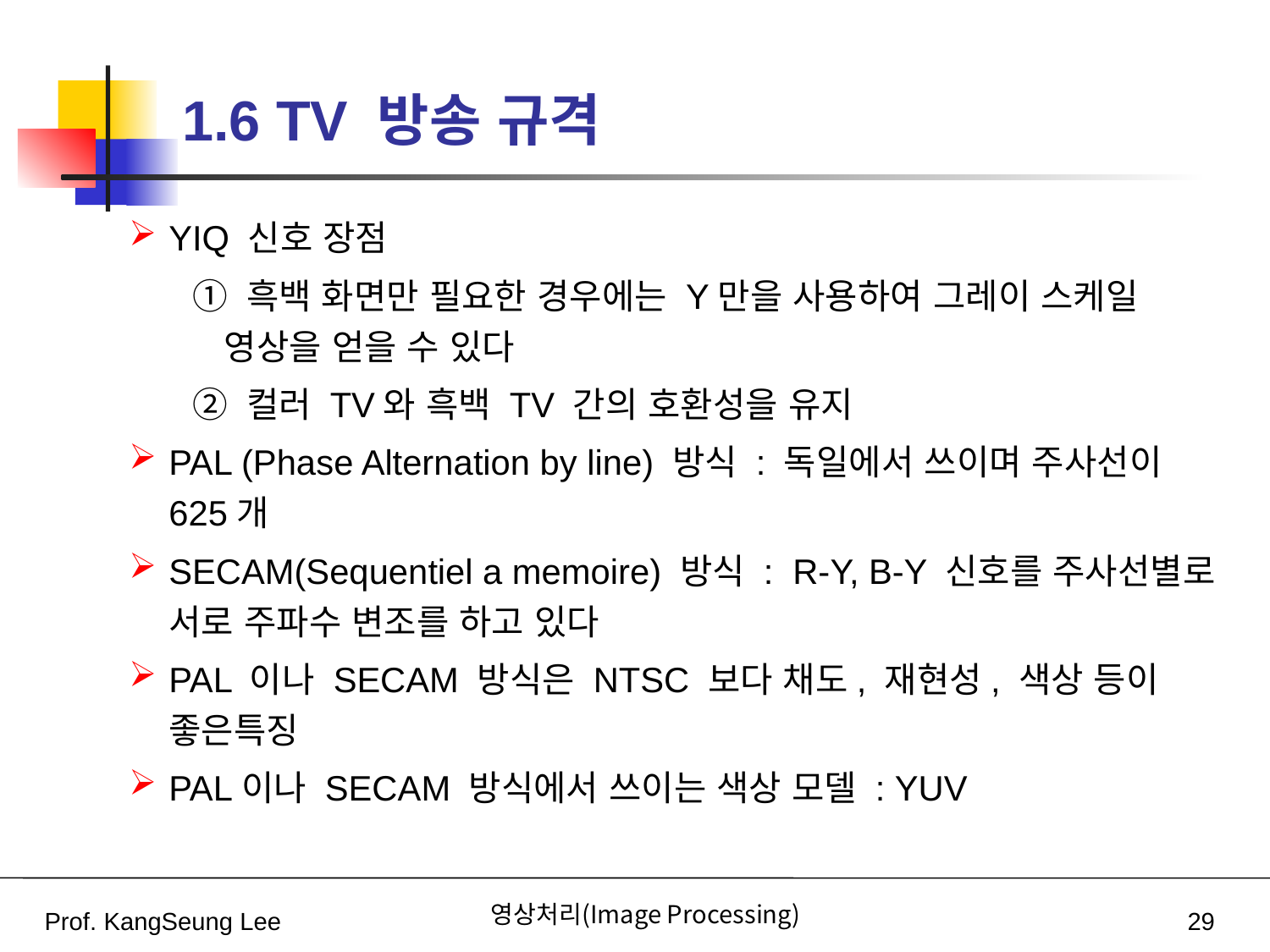

# 1.6 TV 방송 규격
YIQ 신호 장점
① 흑백 화면만 필요한 경우에는 Y만을 사용하여 그레이 스케일 영상을 얻을 수 있다
② 컬러 TV와 흑백 TV 간의 호환성을 유지
PAL (Phase Alternation by line) 방식 : 독일에서 쓰이며 주사선이 625개
SECAM(Sequentiel a memoire) 방식 :  R-Y, B-Y 신호를 주사선별로 서로 주파수 변조를 하고 있다
PAL 이나 SECAM 방식은 NTSC 보다 채도, 재현성, 색상 등이 좋은특징
PAL이나 SECAM 방식에서 쓰이는 색상 모델 : YUV
Prof. KangSeung Lee
영상처리(Image Processing)
29